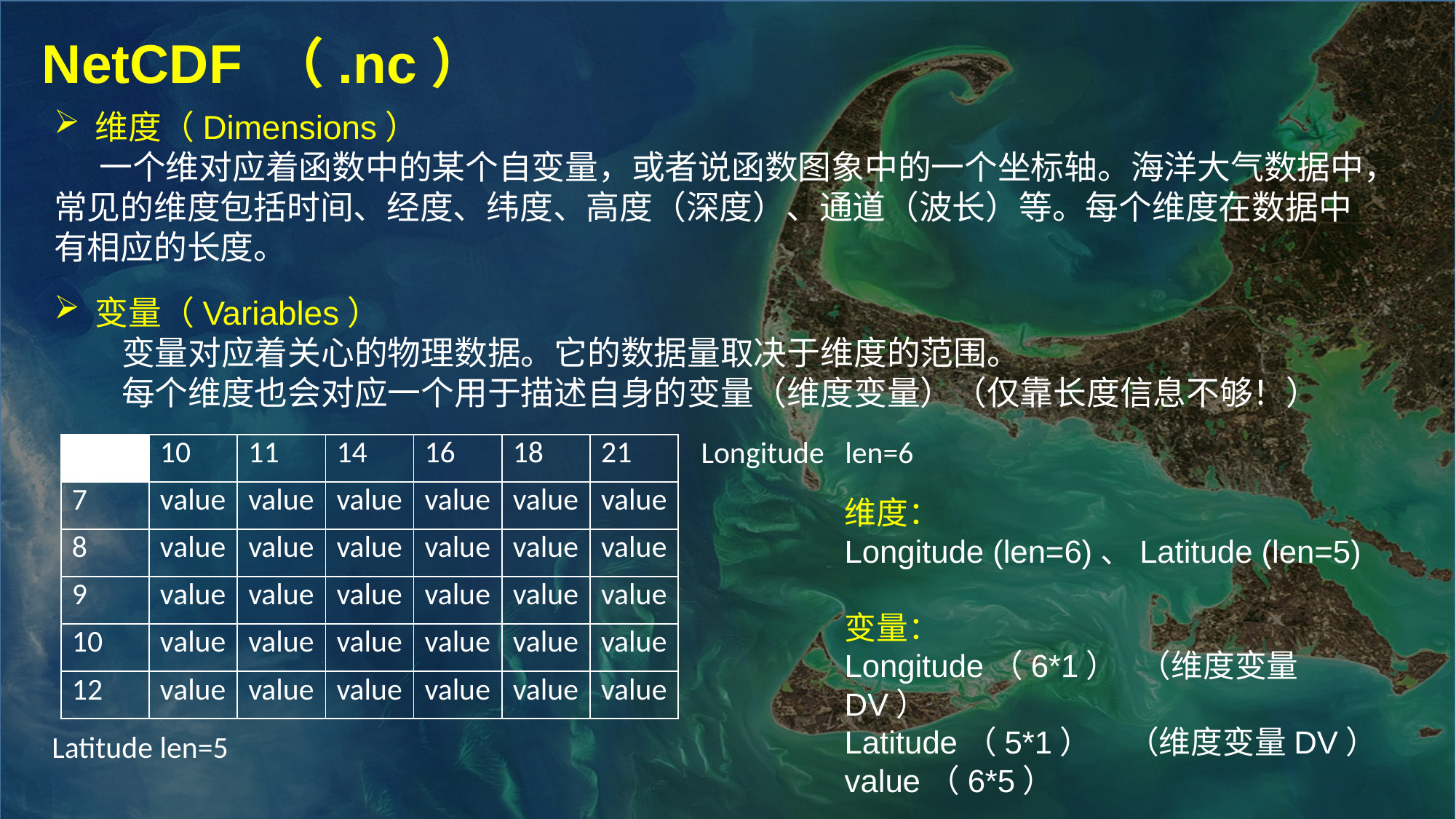

NetCDF （.nc）
维度（Dimensions）
     一个维对应着函数中的某个自变量，或者说函数图象中的一个坐标轴。海洋大气数据中，常见的维度包括时间、经度、纬度、高度（深度）、通道（波长）等。每个维度在数据中有相应的长度。

变量（Variables）
        变量对应着关心的物理数据。它的数据量取决于维度的范围。
        每个维度也会对应一个用于描述自身的变量（维度变量）（仅靠长度信息不够！）

Longitude   len=6
|  | 10 | 11 | 14 | 16 | 18 | 21 |
| --- | --- | --- | --- | --- | --- | --- |
| 7 | value | value | value | value | value | value |
| 8 | value | value | value | value | value | value |
| 9 | value | value | value | value | value | value |
| 10 | value | value | value | value | value | value |
| 12 | value | value | value | value | value | value |
维度：
Longitude (len=6)、Latitude (len=5)

变量：
Longitude（6*1）   （维度变量DV）
Latitude（5*1）     （维度变量DV）
value（6*5）
Latitude len=5